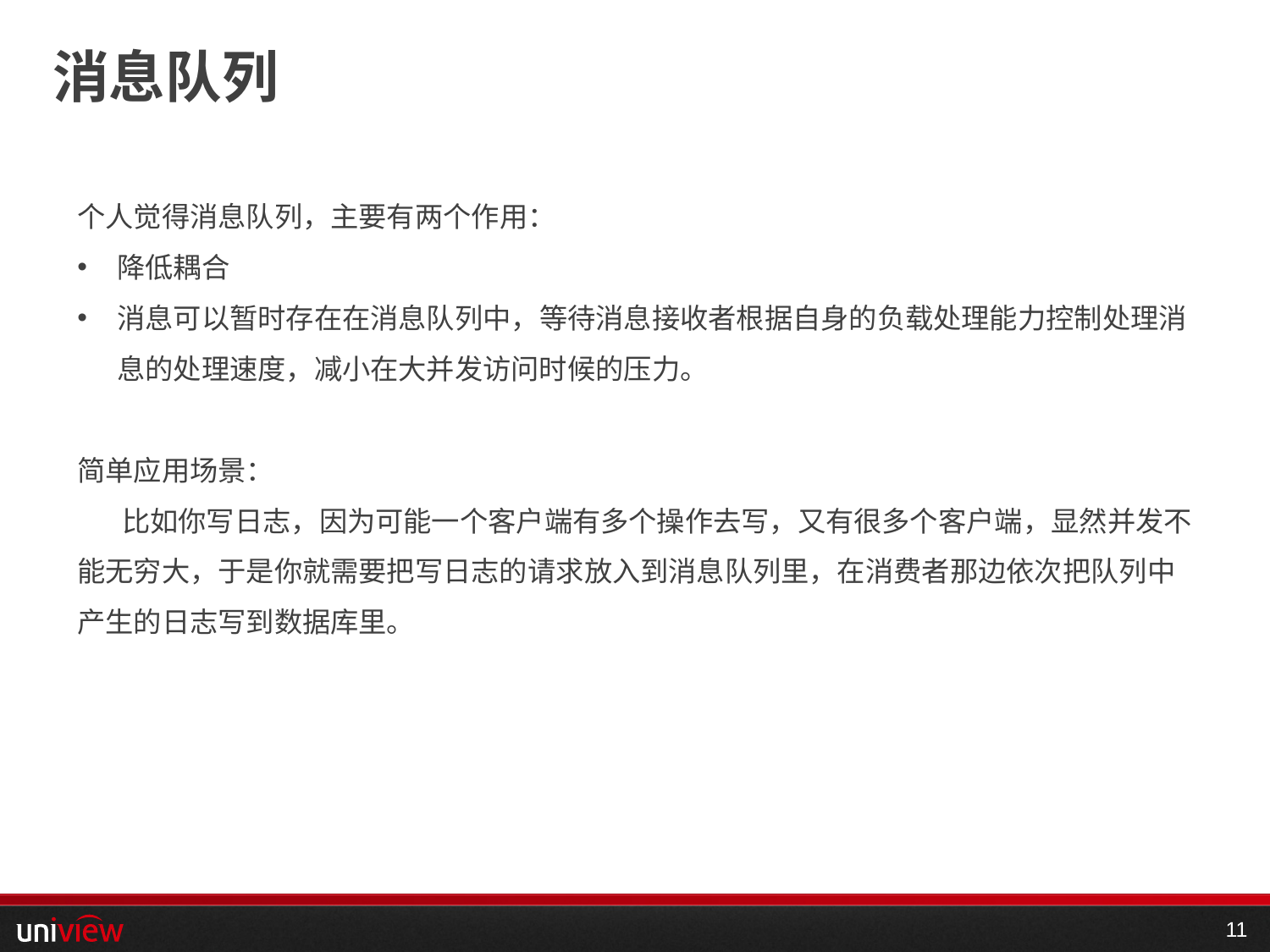

# 消息队列
个人觉得消息队列，主要有两个作用：
降低耦合
消息可以暂时存在在消息队列中，等待消息接收者根据自身的负载处理能力控制处理消息的处理速度，减小在大并发访问时候的压力。

简单应用场景：
      比如你写日志，因为可能一个客户端有多个操作去写，又有很多个客户端，显然并发不能无穷大，于是你就需要把写日志的请求放入到消息队列里，在消费者那边依次把队列中产生的日志写到数据库里。